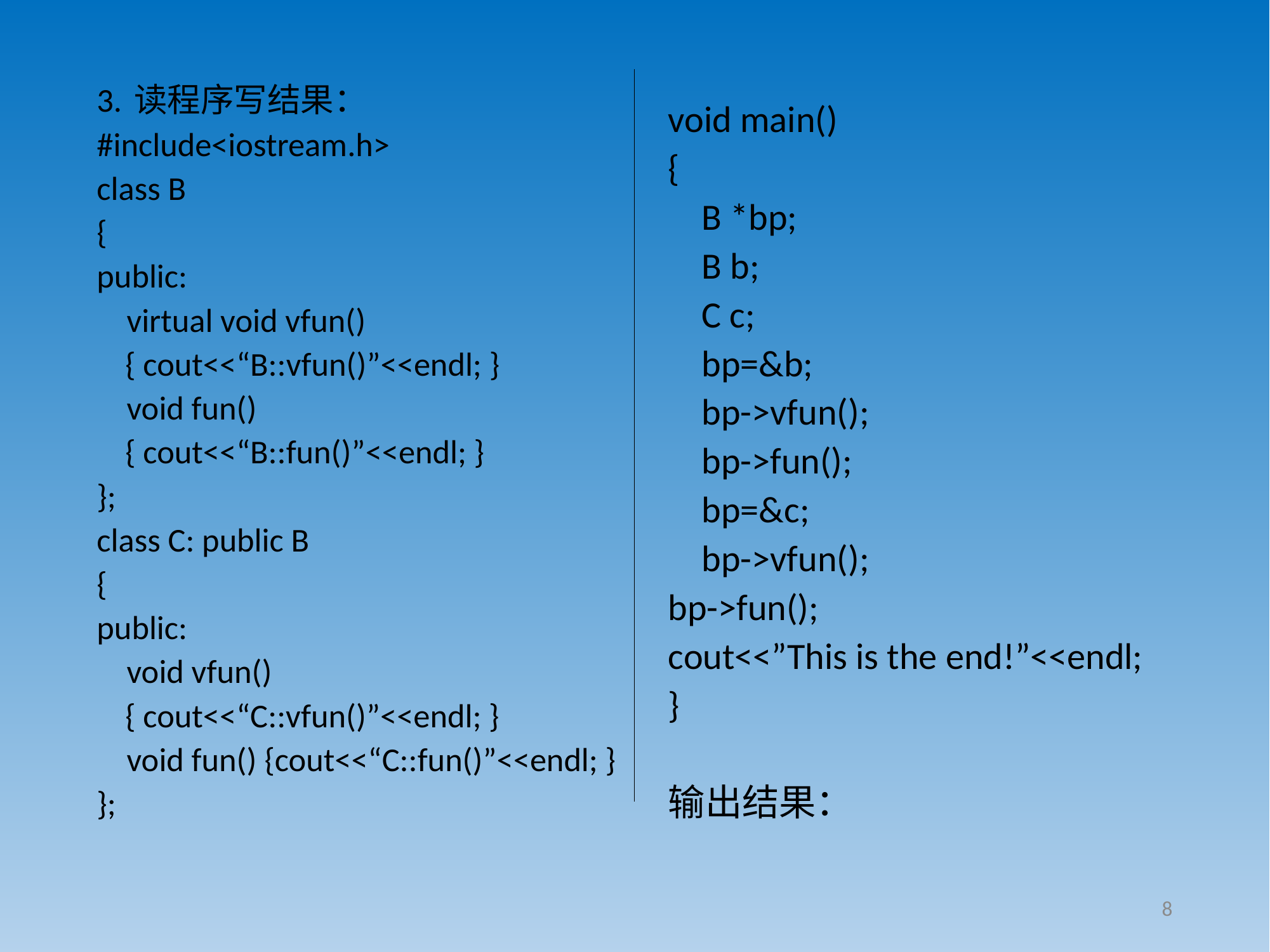

3. 读程序写结果：
#include<iostream.h>
class B
{
public:
    virtual void vfun() { cout<<“B::vfun()”<<endl; }
    void fun() { cout<<“B::fun()”<<endl; }
};
class C: public B
{
public:
    void vfun() { cout<<“C::vfun()”<<endl; }
    void fun() {cout<<“C::fun()”<<endl; }
};

void main()
{
    B *bp;
    B b;
    C c;
    bp=&b;
    bp->vfun();
    bp->fun();
    bp=&c;
    bp->vfun();
bp->fun();
cout<<”This is the end!”<<endl;
}

输出结果：
8